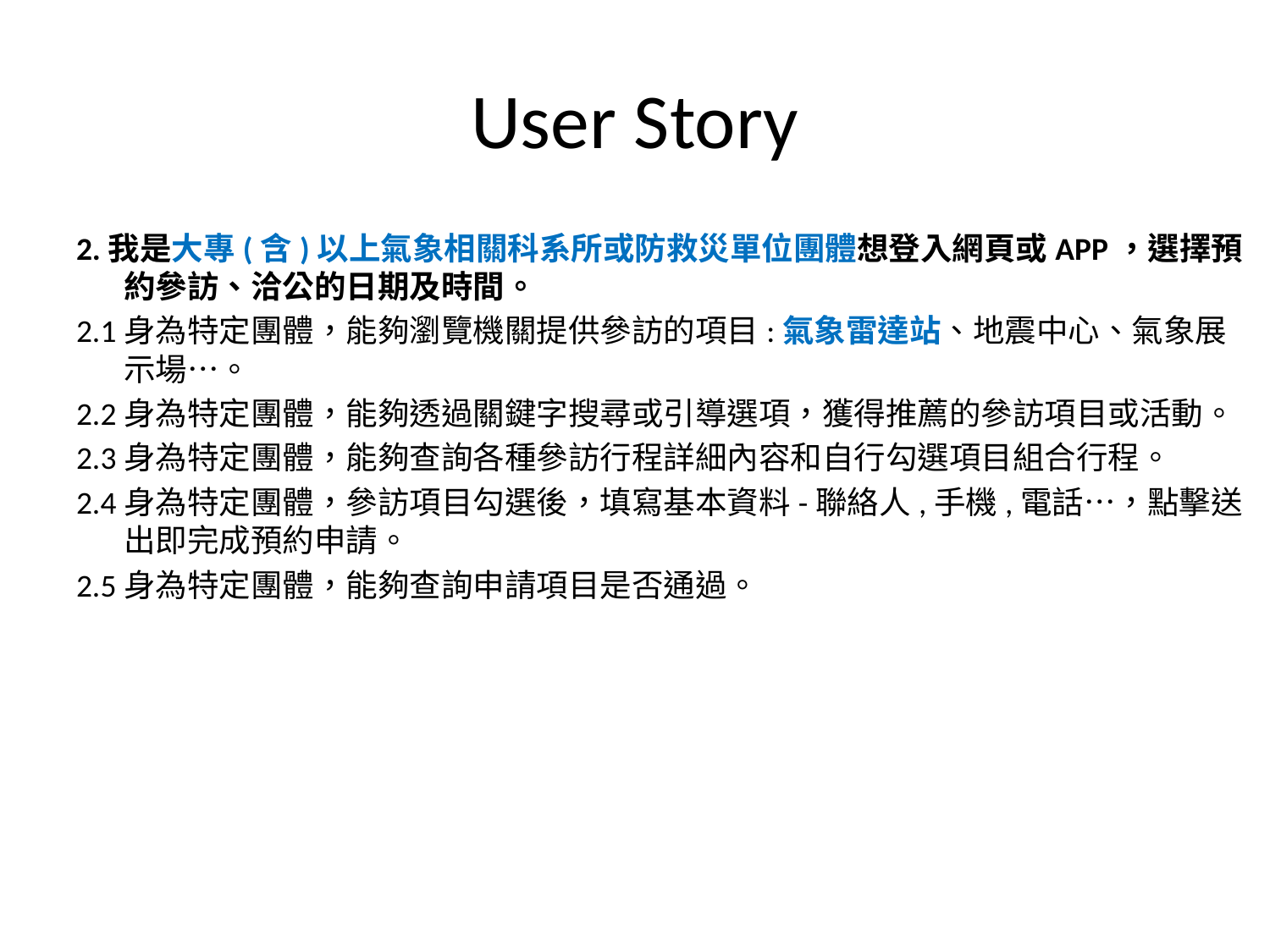

# User Story
2.我是大專(含)以上氣象相關科系所或防救災單位團體想登入網頁或APP，選擇預約參訪、洽公的日期及時間。
2.1身為特定團體，能夠瀏覽機關提供參訪的項目:氣象雷達站、地震中心、氣象展示場…。
2.2身為特定團體，能夠透過關鍵字搜尋或引導選項，獲得推薦的參訪項目或活動。
2.3身為特定團體，能夠查詢各種參訪行程詳細內容和自行勾選項目組合行程。
2.4身為特定團體，參訪項目勾選後，填寫基本資料-聯絡人,手機,電話…，點擊送 出即完成預約申請。
2.5身為特定團體，能夠查詢申請項目是否通過。